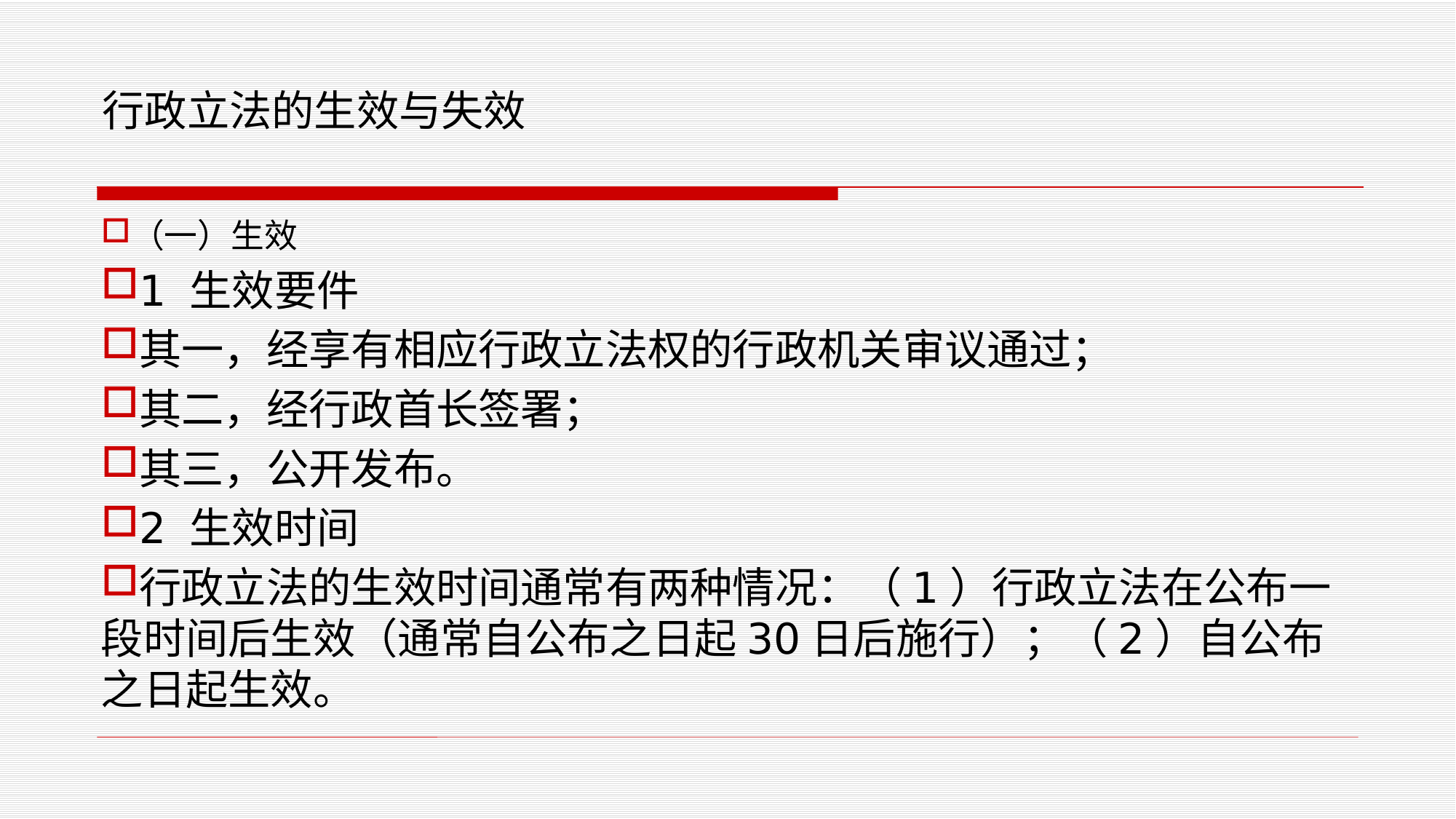

# 行政立法的生效与失效
（一）生效
1 生效要件
其一，经享有相应行政立法权的行政机关审议通过；
其二，经行政首长签署；
其三，公开发布。
2 生效时间
行政立法的生效时间通常有两种情况：（1）行政立法在公布一段时间后生效（通常自公布之日起30日后施行）；（2）自公布之日起生效。